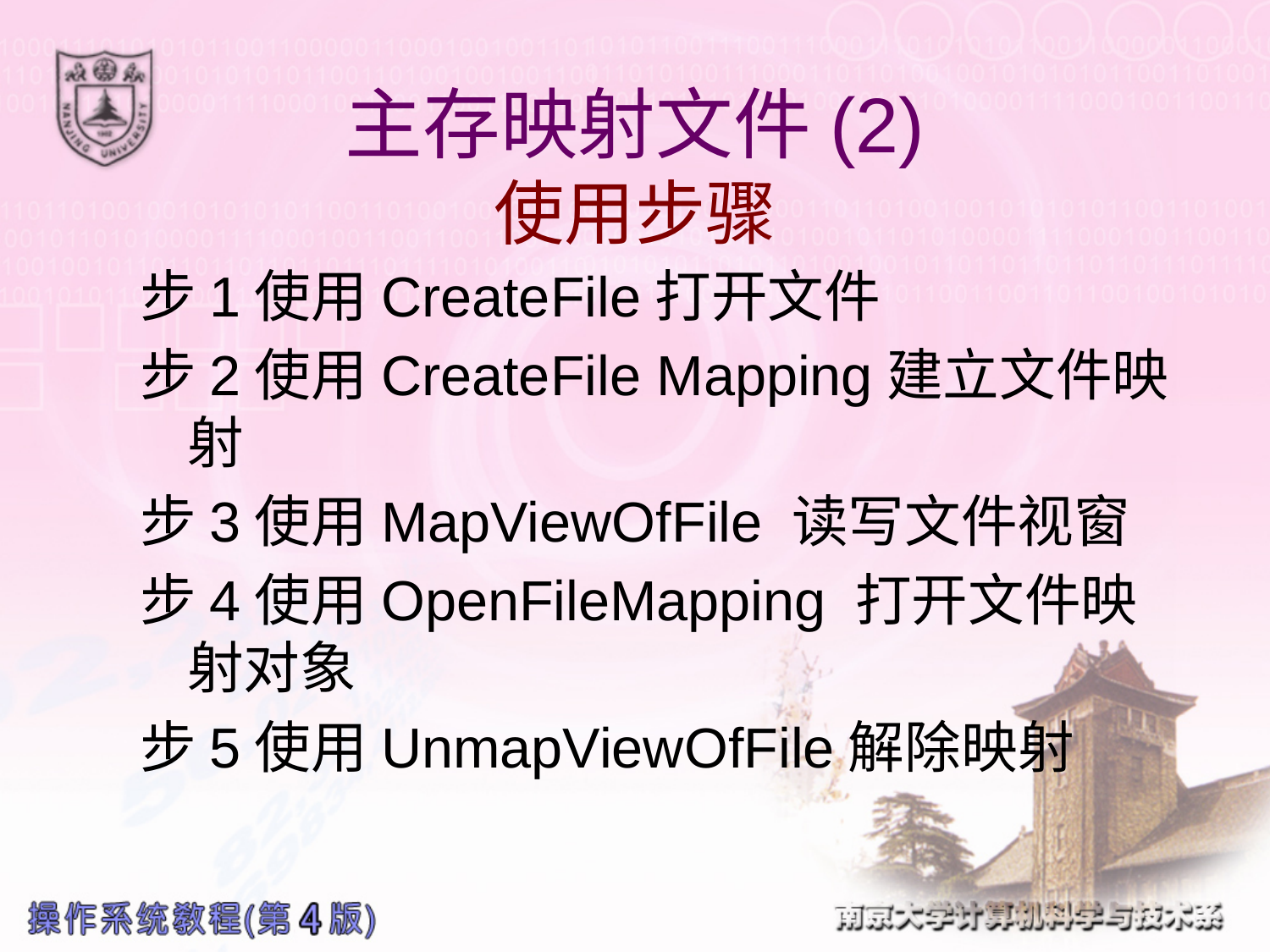

# 主存映射文件(2) 使用步骤
步1使用CreateFile打开文件
步2使用CreateFile Mapping建立文件映射
步3使用MapViewOfFile 读写文件视窗
步4使用OpenFileMapping 打开文件映射对象
步5使用UnmapViewOfFile解除映射